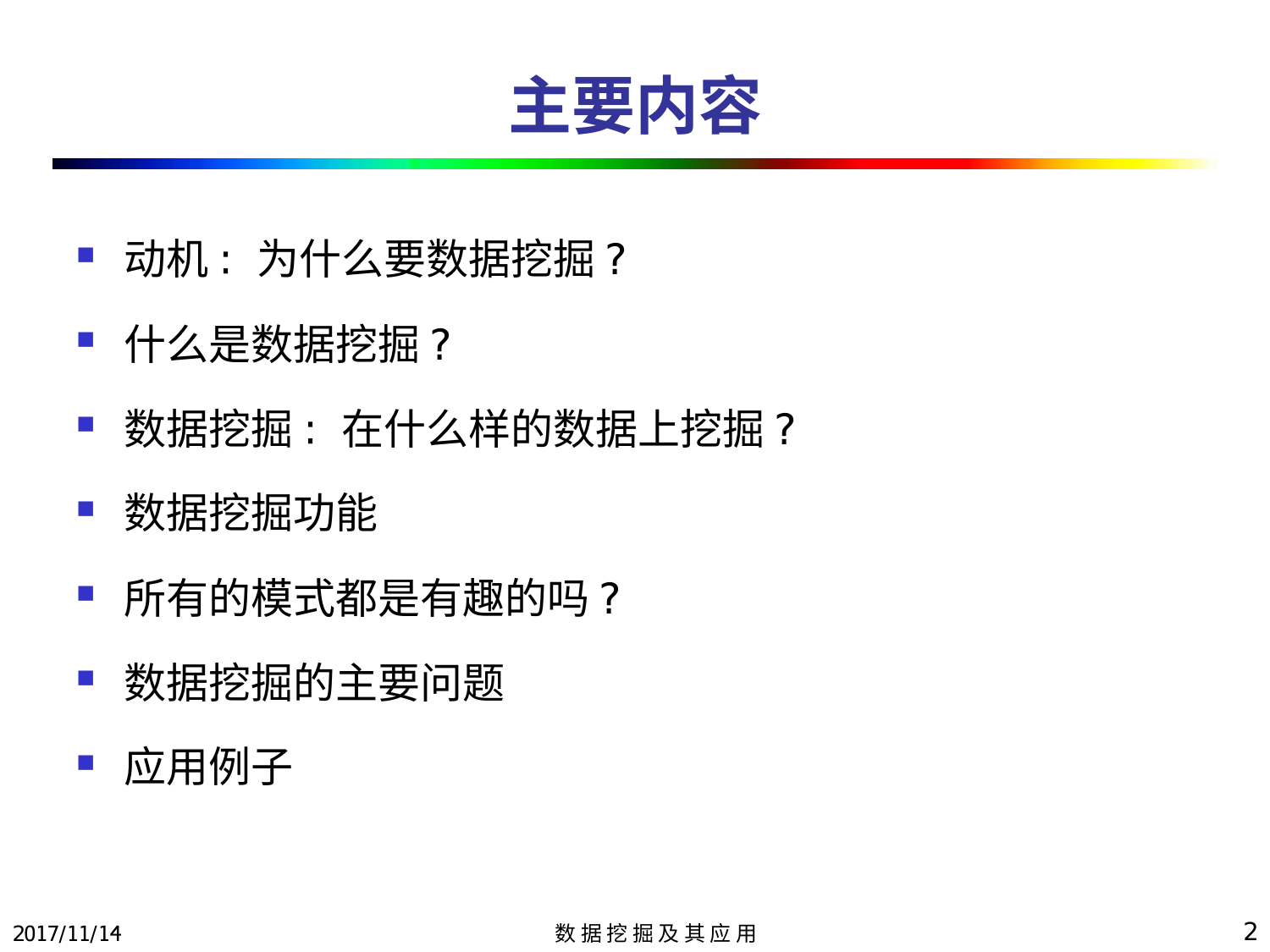

# 主要内容
动机: 为什么要数据挖掘?
什么是数据挖掘?
数据挖掘: 在什么样的数据上挖掘?
数据挖掘功能
所有的模式都是有趣的吗?
数据挖掘的主要问题
应用例子

2017/11/14
2
数 据 挖 掘 及 其 应 用